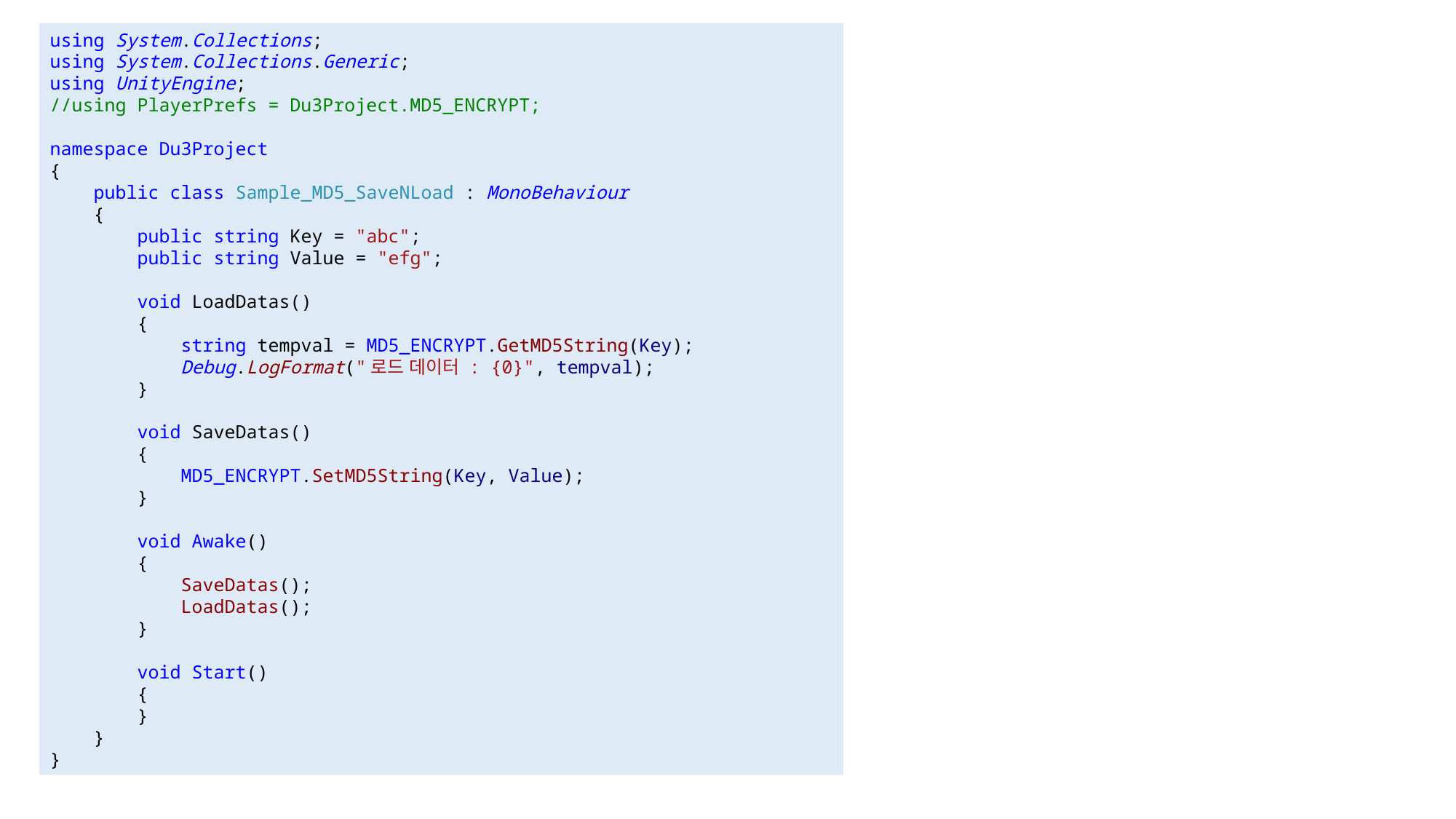

#
using System.Collections;
using System.Collections.Generic;
using UnityEngine;
//using PlayerPrefs = Du3Project.MD5_ENCRYPT;

namespace Du3Project
{
    public class Sample_MD5_SaveNLoad : MonoBehaviour
    {
        public string Key = "abc";
        public string Value = "efg";

        void LoadDatas()
        {
            string tempval = MD5_ENCRYPT.GetMD5String(Key);
            Debug.LogFormat("로드 데이터 : {0}", tempval);
        }

        void SaveDatas()
        {
            MD5_ENCRYPT.SetMD5String(Key, Value);
        }

        void Awake()
        {
            SaveDatas();
            LoadDatas();
        }

        void Start()
        {
        }
    }
}